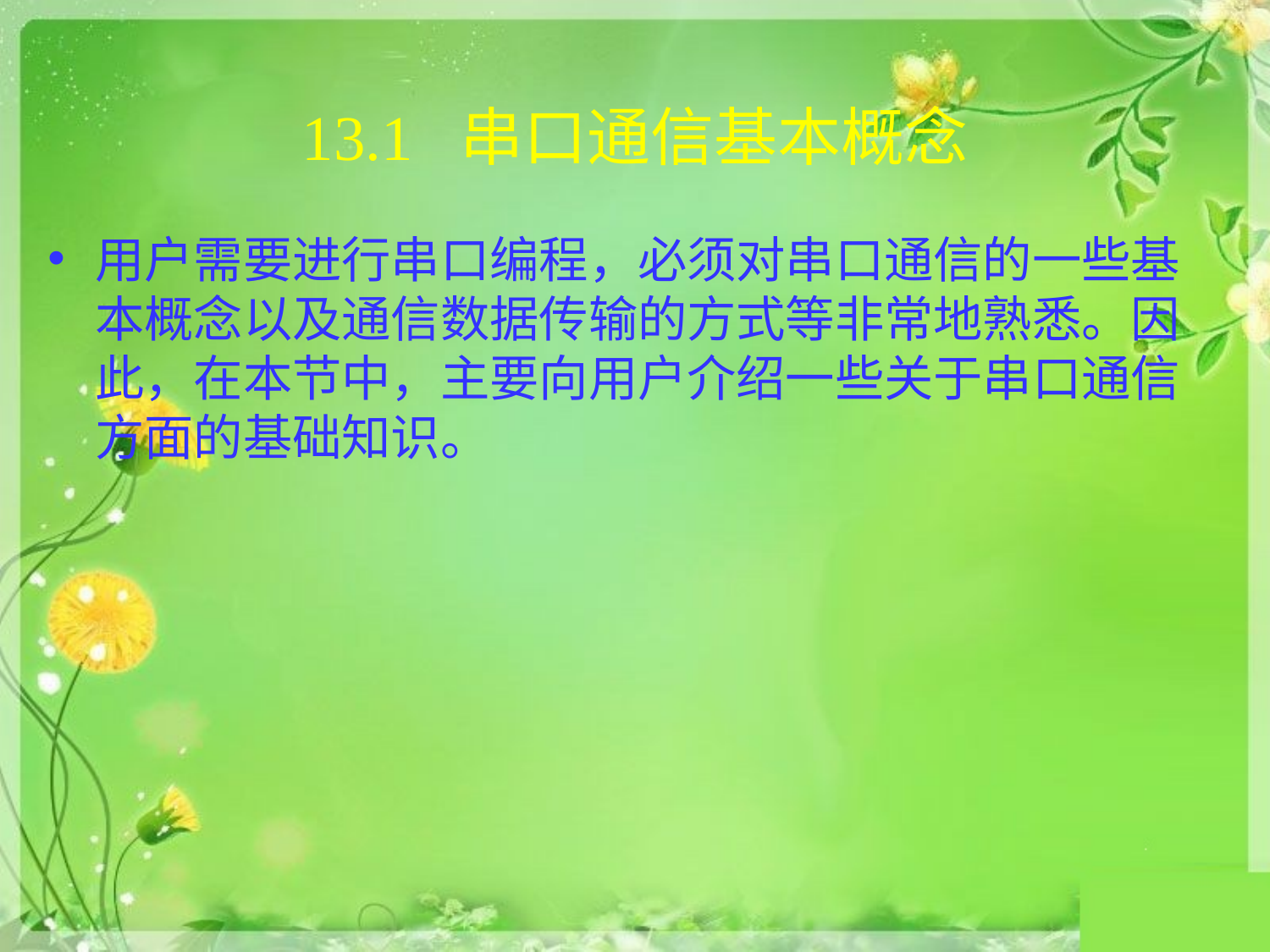

# 13.1  串口通信基本概念
用户需要进行串口编程，必须对串口通信的一些基本概念以及通信数据传输的方式等非常地熟悉。因此，在本节中，主要向用户介绍一些关于串口通信方面的基础知识。